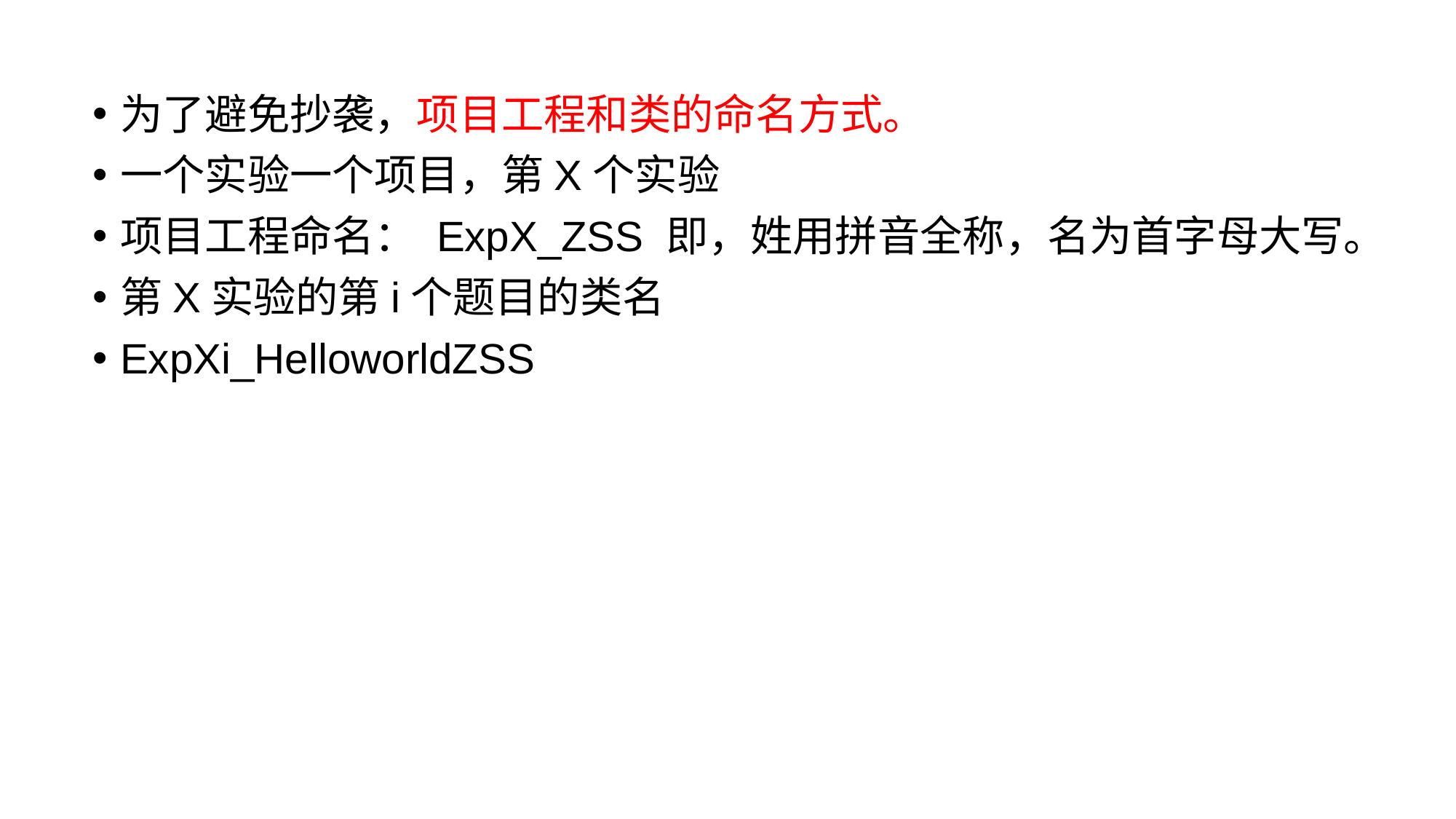

为了避免抄袭，项目工程和类的命名方式。
一个实验一个项目，第X个实验
项目工程命名： ExpX_ZSS 即，姓用拼音全称，名为首字母大写。
第X实验的第i个题目的类名
ExpXi_HelloworldZSS